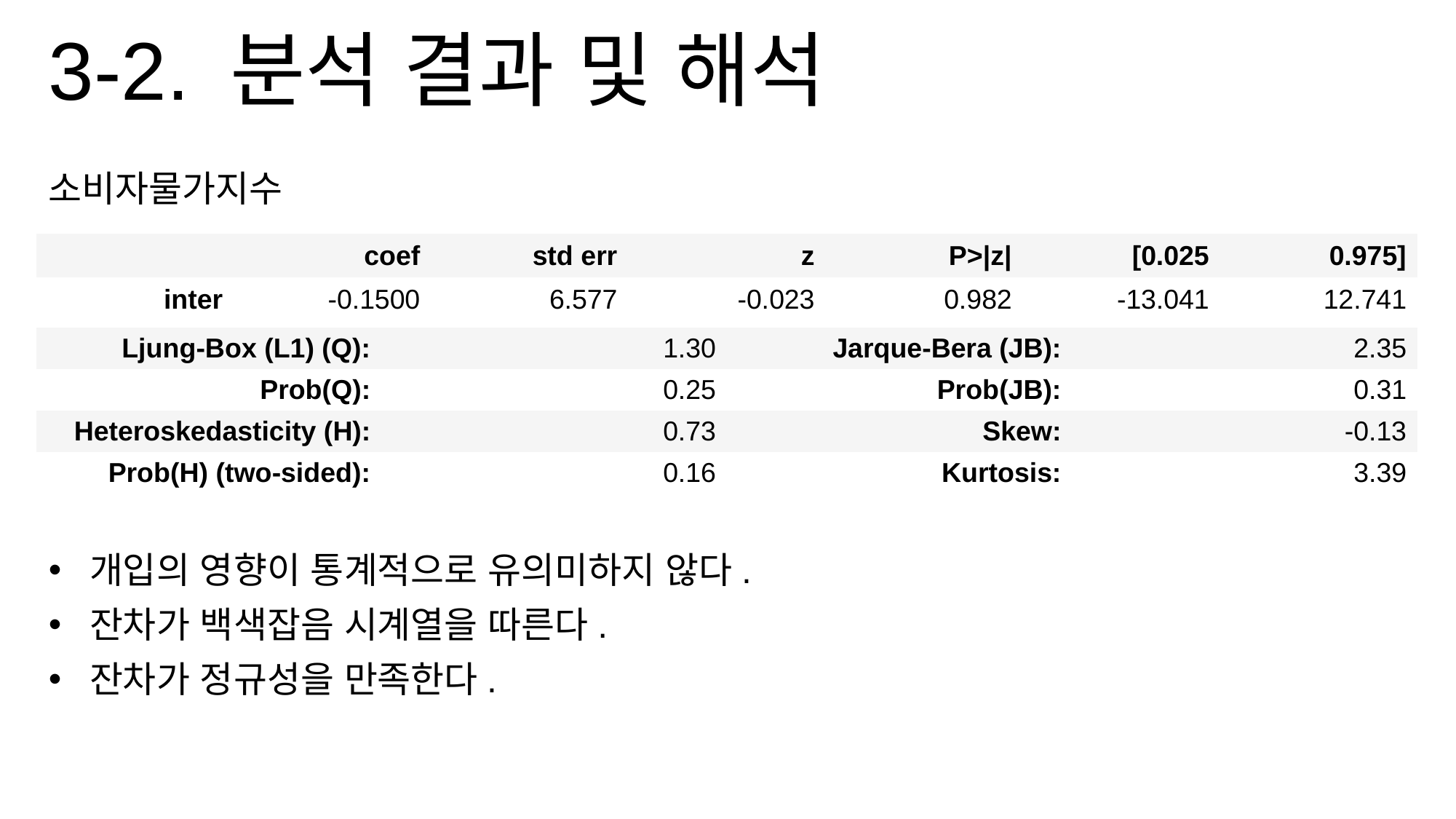

# 3-2. 분석 결과 및 해석
소비자물가지수

개입의 영향이 통계적으로 유의미하지 않다.
잔차가 백색잡음 시계열을 따른다.
잔차가 정규성을 만족한다.

|  | coef | std err | z | P>|z| | [0.025 | 0.975] |
| --- | --- | --- | --- | --- | --- | --- |
| inter | -0.1500 | 6.577 | -0.023 | 0.982 | -13.041 | 12.741 |
| Ljung-Box (L1) (Q): | 1.30 | Jarque-Bera (JB): | 2.35 |
| --- | --- | --- | --- |
| Prob(Q): | 0.25 | Prob(JB): | 0.31 |
| Heteroskedasticity (H): | 0.73 | Skew: | -0.13 |
| Prob(H) (two-sided): | 0.16 | Kurtosis: | 3.39 |